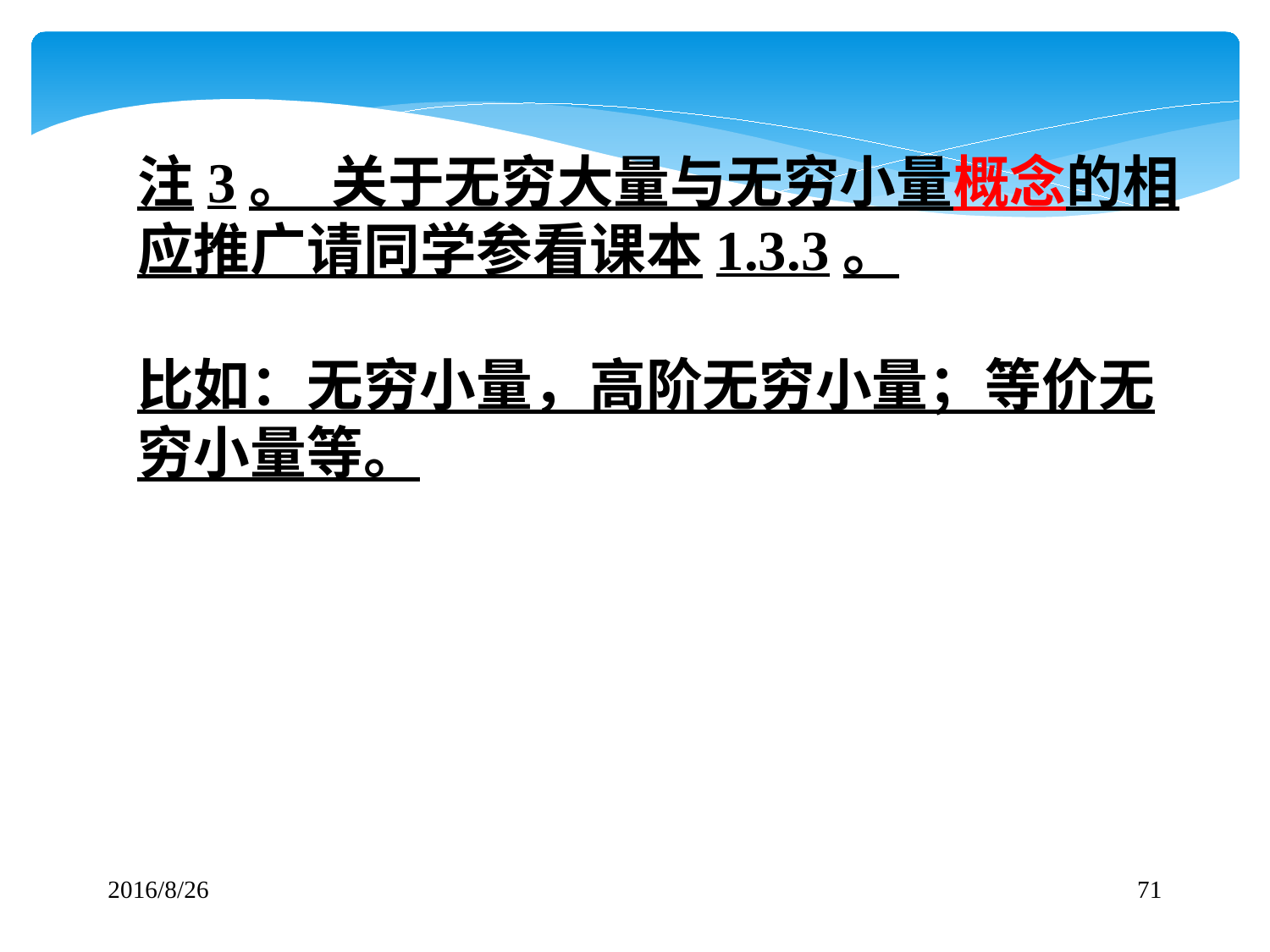

注3。  关于无穷大量与无穷小量概念的相应推广请同学参看课本1.3.3。

比如：无穷小量，高阶无穷小量；等价无穷小量等。
2016/8/26
71